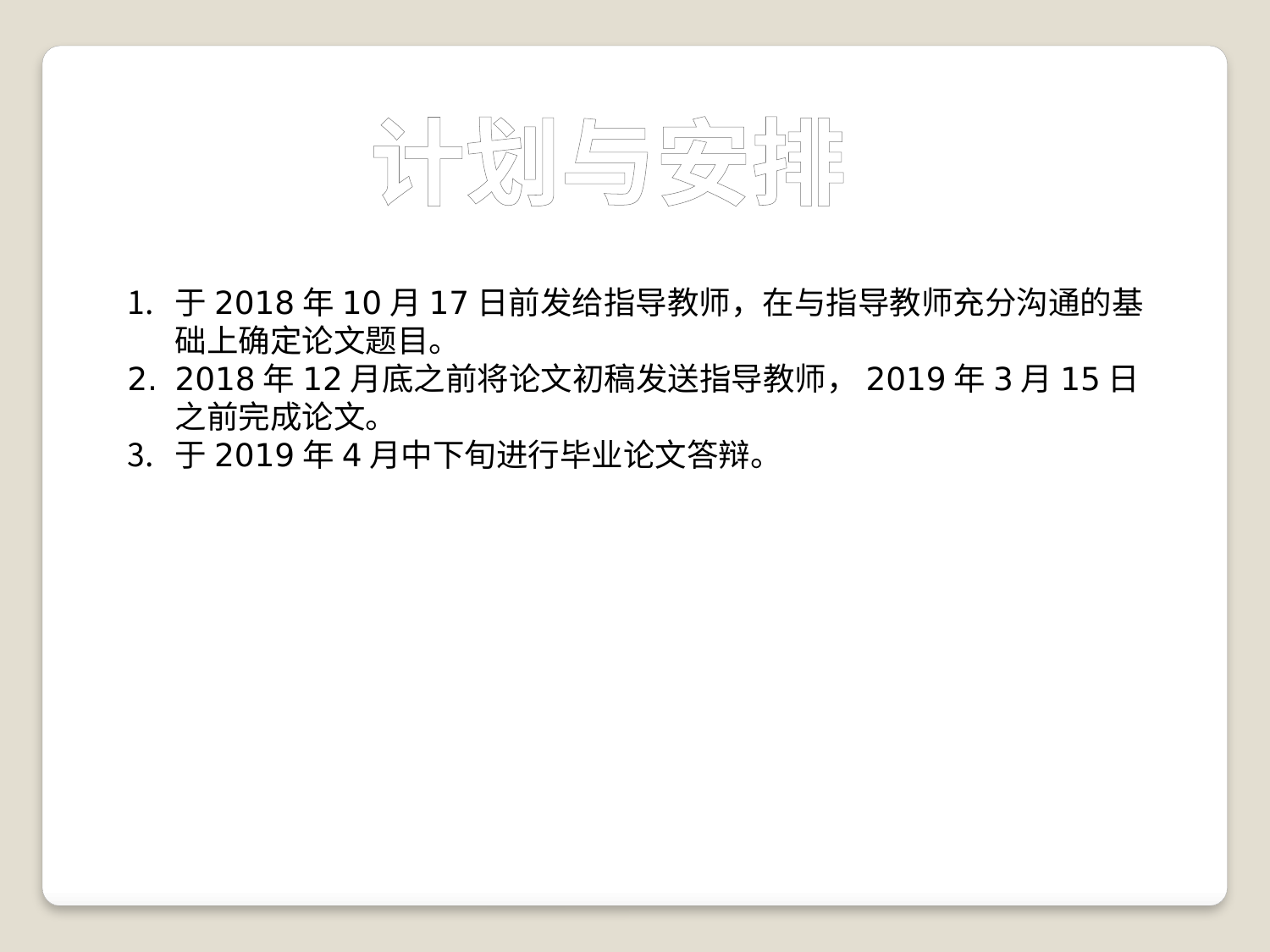

计划与安排
于2018年10月17日前发给指导教师，在与指导教师充分沟通的基础上确定论文题目。
2018年12月底之前将论文初稿发送指导教师，2019年3月15日之前完成论文。
于2019年4月中下旬进行毕业论文答辩。